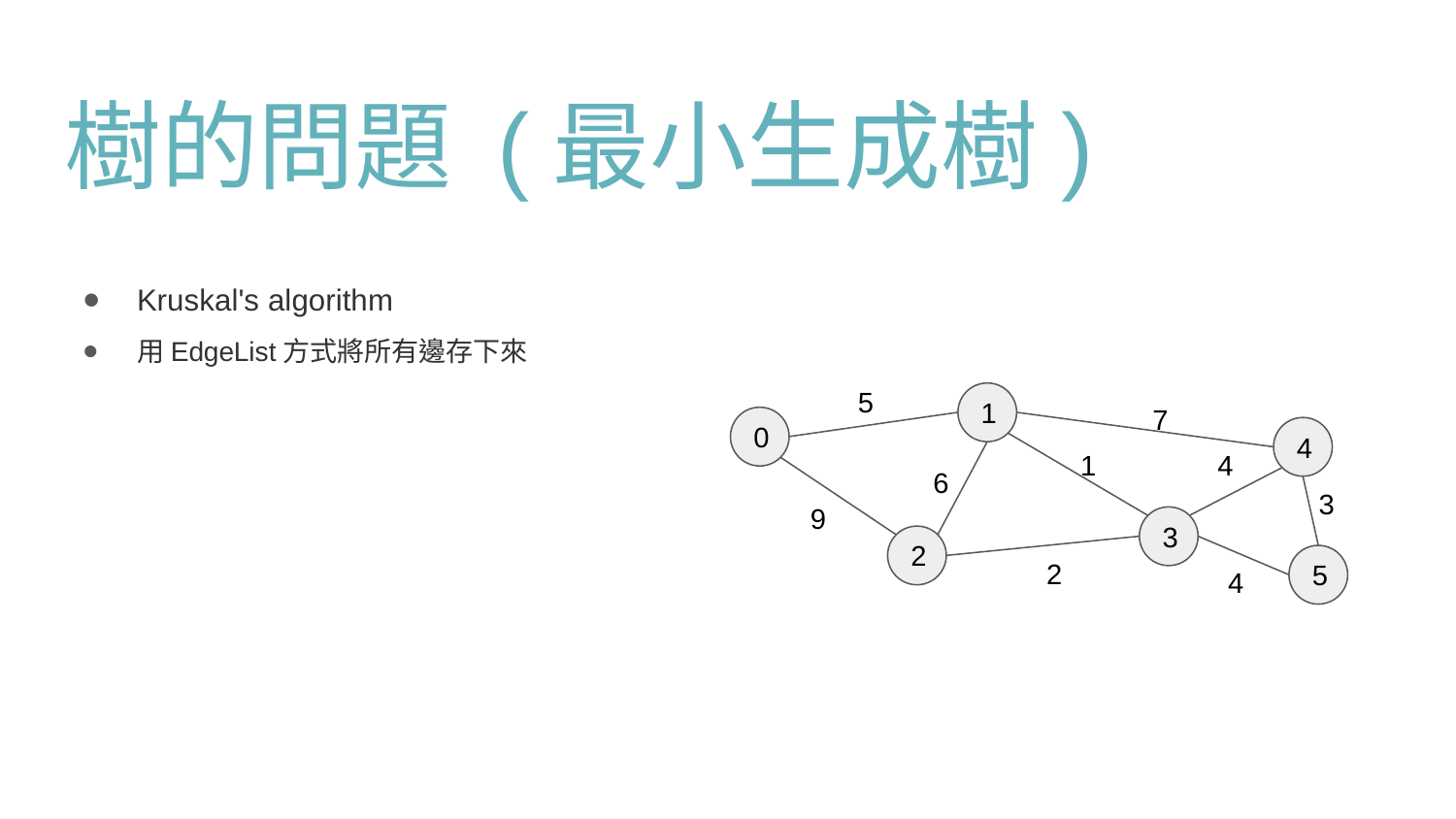

# 樹的問題 (最小生成樹)

Kruskal's algorithm
用EdgeList方式將所有邊存下來

5
1
7
0
4
1
4
6
3
9
3
2
2
5
4